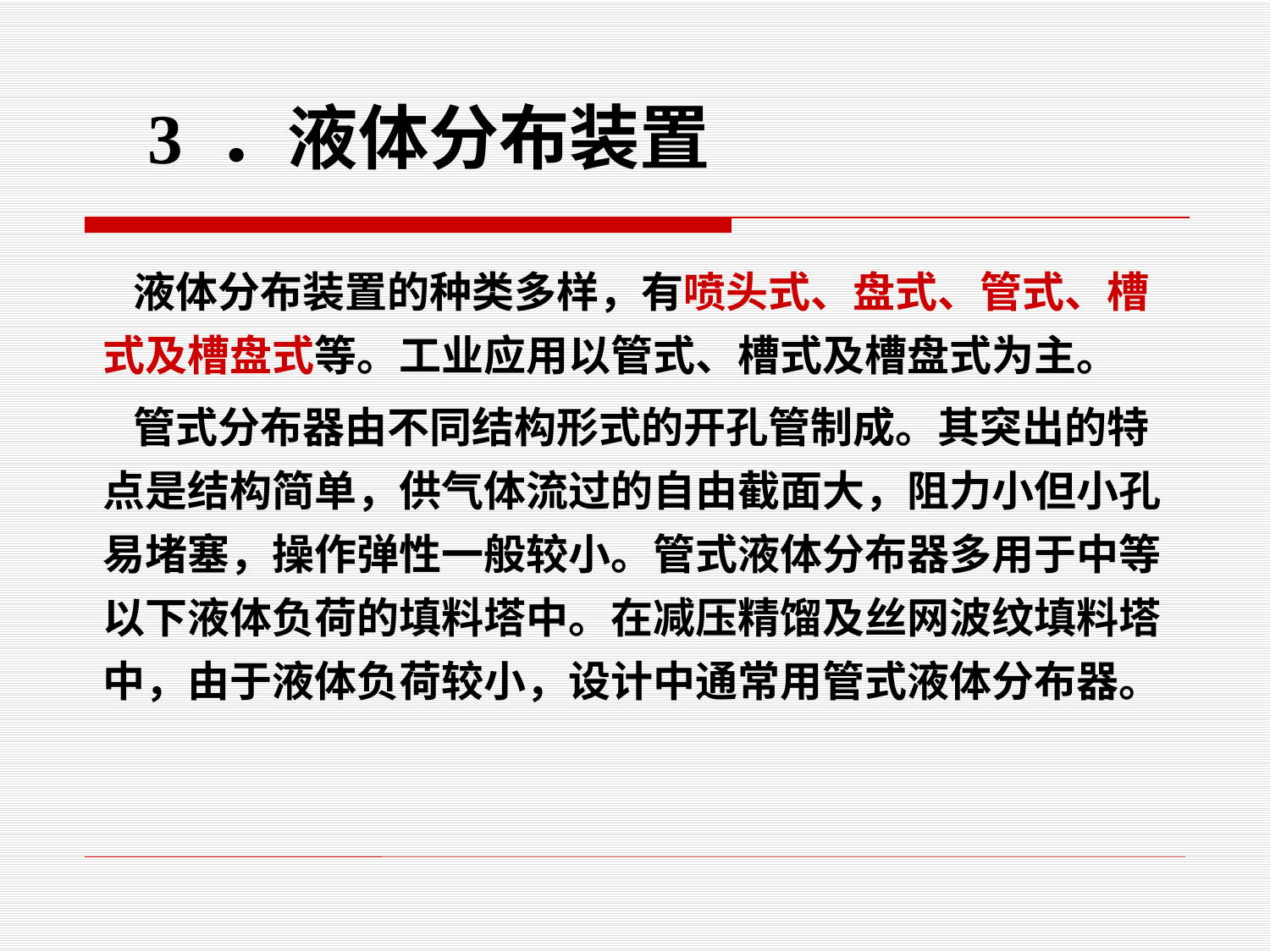

# 3 ．液体分布装置
         液体分布装置的种类多样，有喷头式、盘式、管式、槽式及槽盘式等。工业应用以管式、槽式及槽盘式为主。
         管式分布器由不同结构形式的开孔管制成。其突出的特点是结构简单，供气体流过的自由截面大，阻力小但小孔易堵塞，操作弹性一般较小。管式液体分布器多用于中等以下液体负荷的填料塔中。在减压精馏及丝网波纹填料塔中，由于液体负荷较小，设计中通常用管式液体分布器。